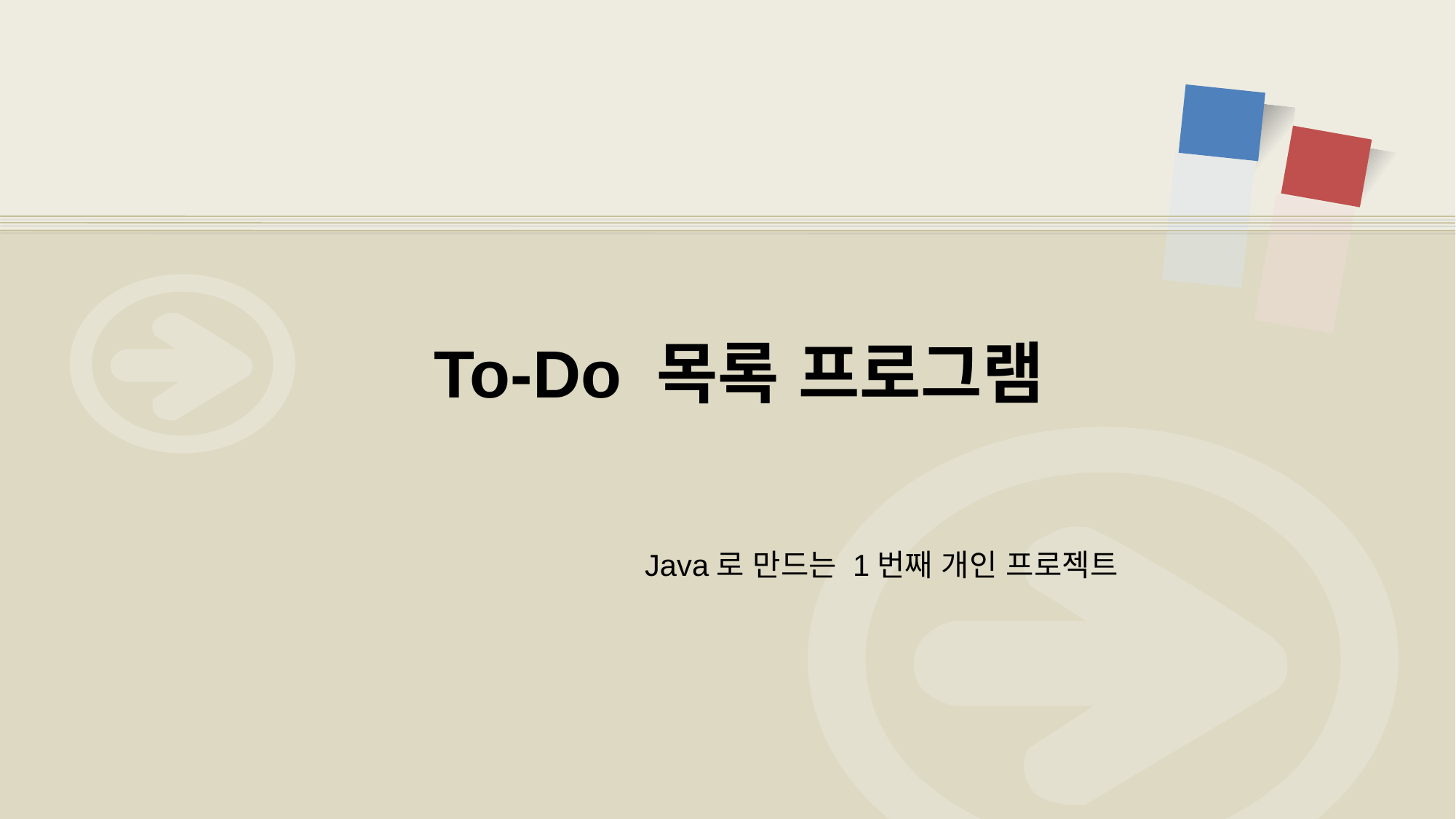

# To-Do 목록 프로그램
Java로 만드는 1번째 개인 프로젝트